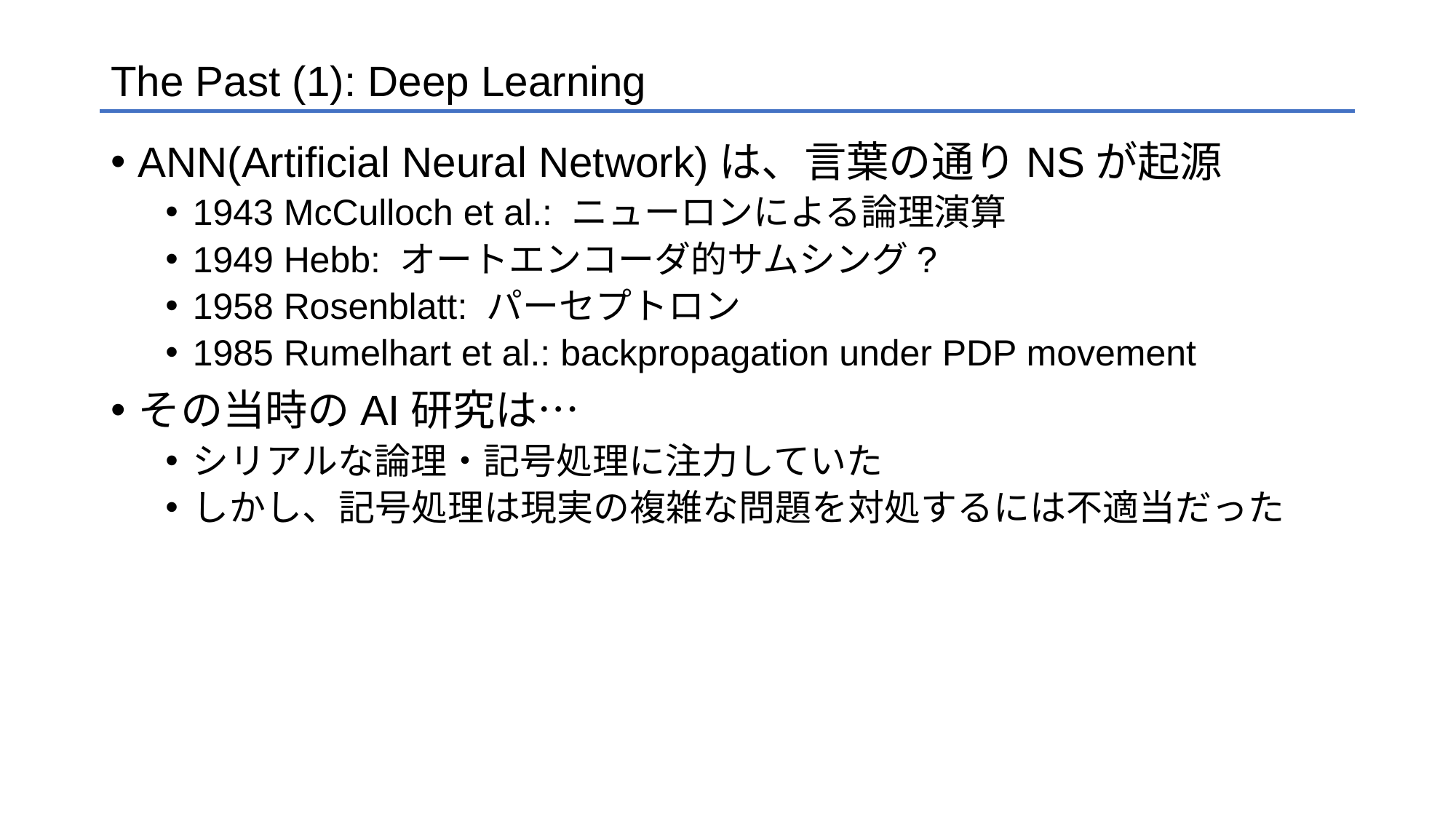

# The Past (1): Deep Learning
ANN(Artificial Neural Network)は、言葉の通りNSが起源
1943 McCulloch et al.: ニューロンによる論理演算
1949 Hebb: オートエンコーダ的サムシング?
1958 Rosenblatt: パーセプトロン
1985 Rumelhart et al.: backpropagation under PDP movement
その当時のAI研究は…
シリアルな論理・記号処理に注力していた
しかし、記号処理は現実の複雑な問題を対処するには不適当だった